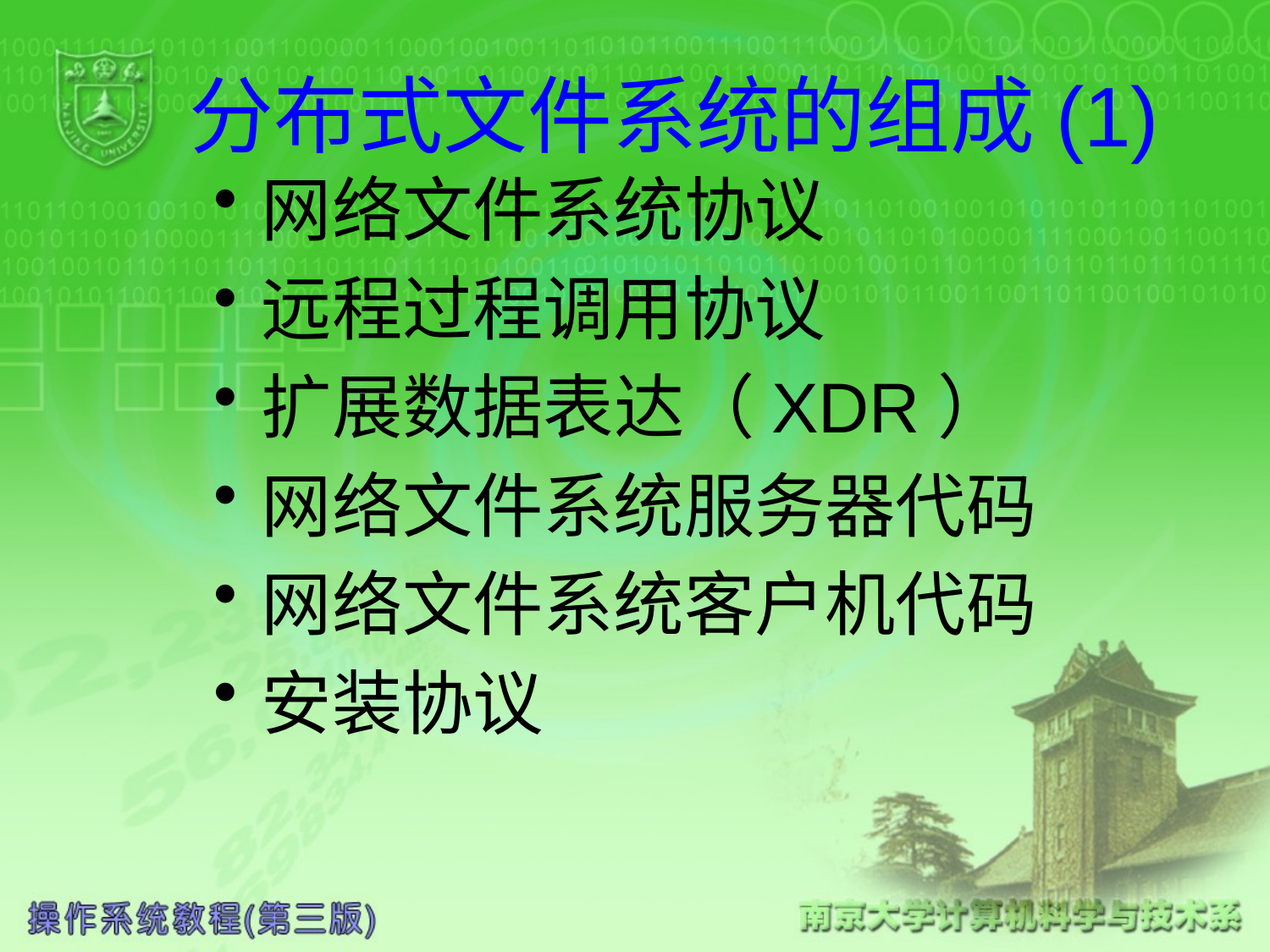

# 分布式文件系统的组成(1)
网络文件系统协议
远程过程调用协议
扩展数据表达（XDR）
网络文件系统服务器代码
网络文件系统客户机代码
安装协议